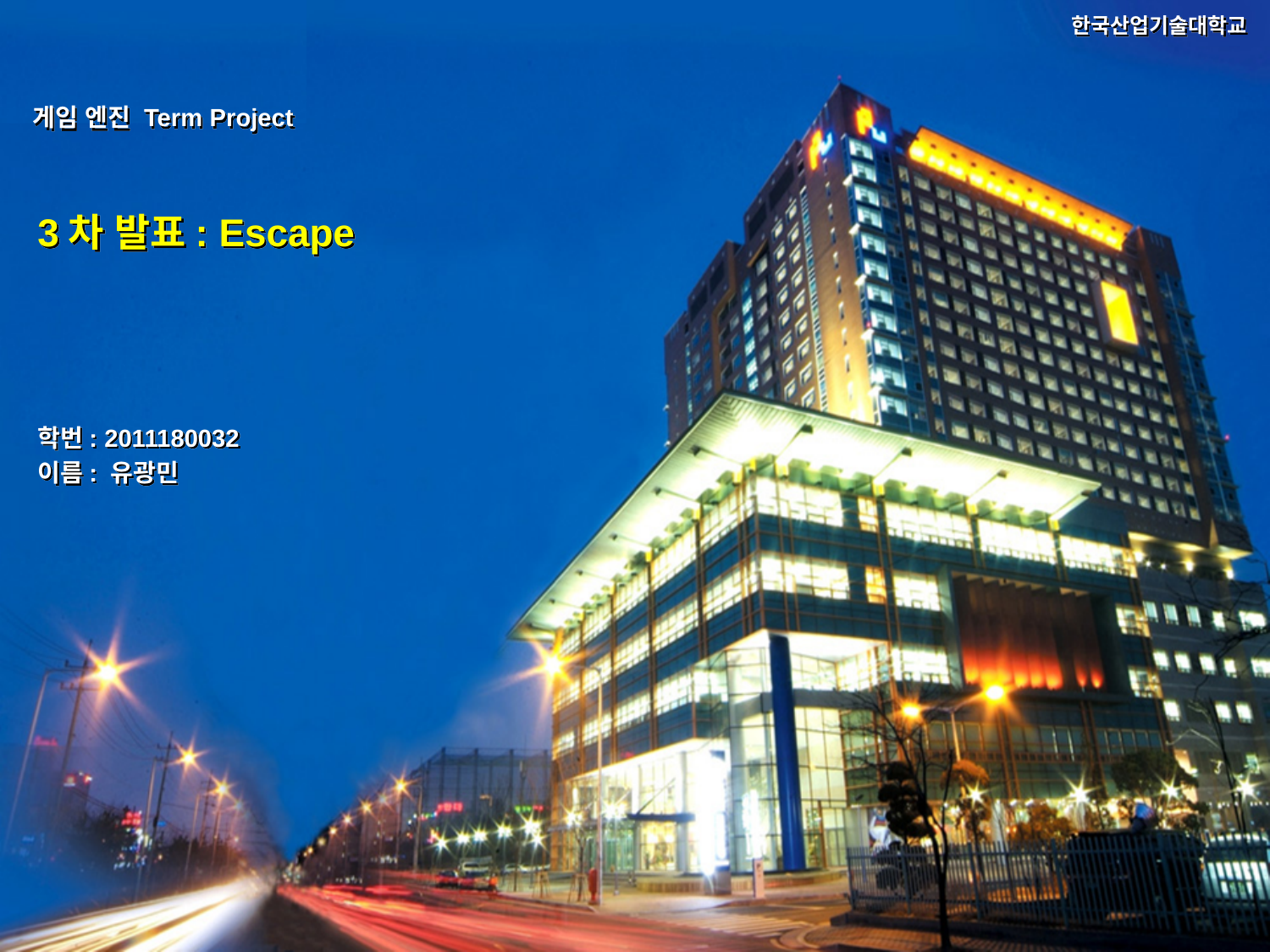

# 3차 발표: Escape
학번: 2011180032
이름: 유광민